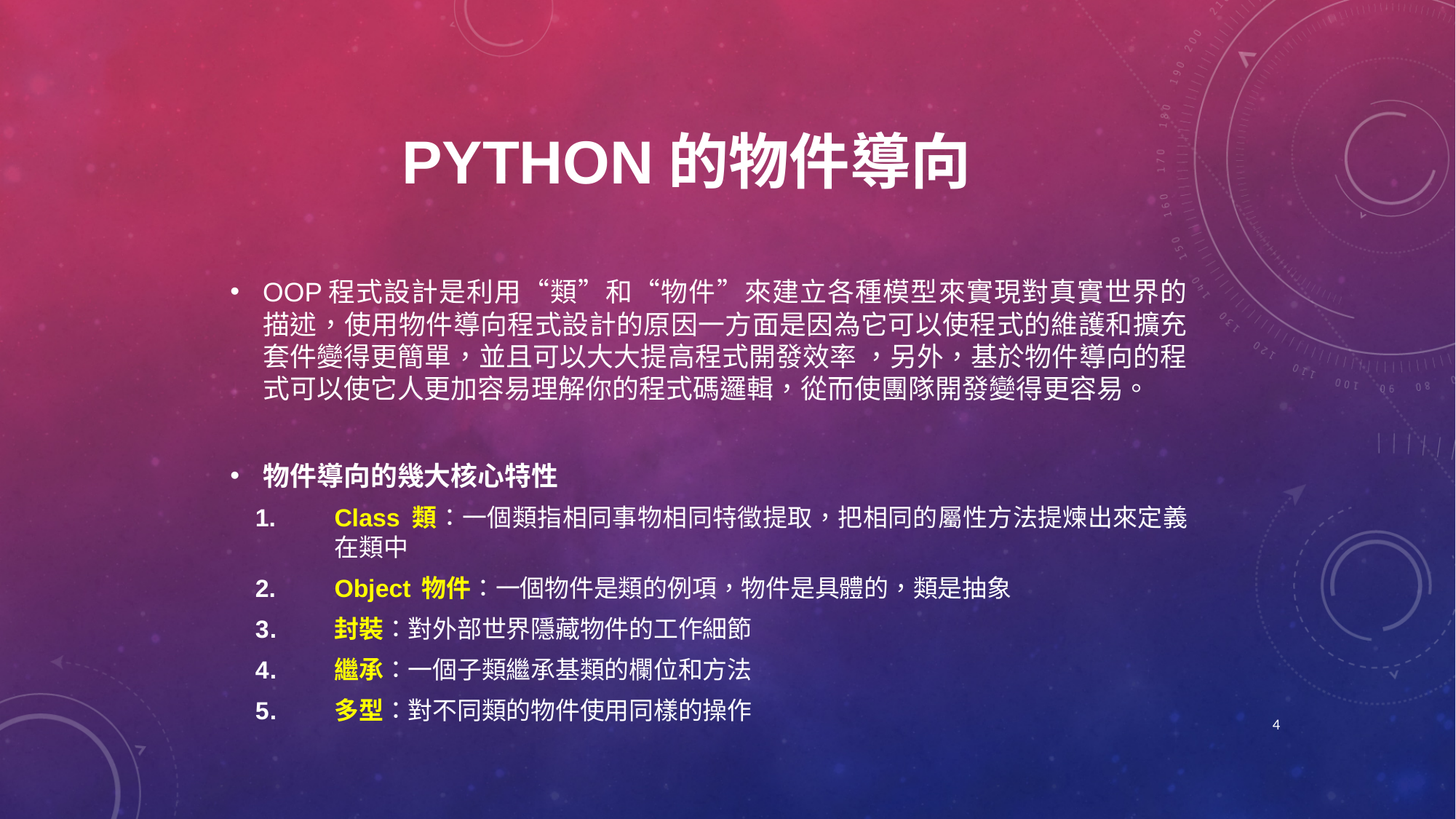

# Python的物件導向
OOP程式設計是利用“類”和“物件”來建立各種模型來實現對真實世界的描述，使用物件導向程式設計的原因一方面是因為它可以使程式的維護和擴充套件變得更簡單，並且可以大大提高程式開發效率 ，另外，基於物件導向的程式可以使它人更加容易理解你的程式碼邏輯，從而使團隊開發變得更容易。

物件導向的幾大核心特性
Class 類：一個類指相同事物相同特徵提取，把相同的屬性方法提煉出來定義在類中
Object 物件：一個物件是類的例項，物件是具體的，類是抽象
封裝：對外部世界隱藏物件的工作細節
繼承：一個子類繼承基類的欄位和方法
多型：對不同類的物件使用同樣的操作
4